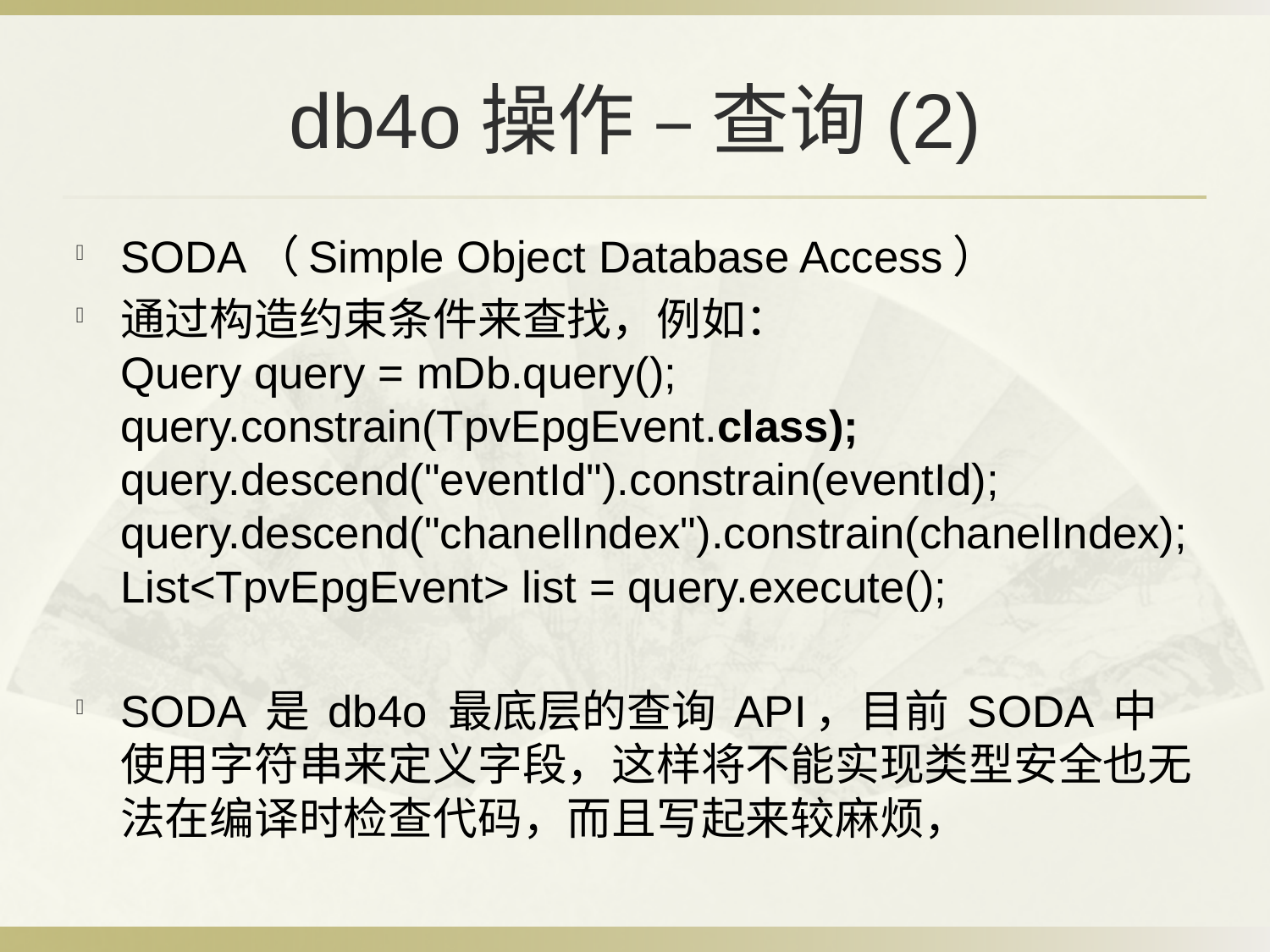

# db4o操作 – 查询(2)
SODA（Simple Object Database Access）
通过构造约束条件来查找，例如：
Query query = mDb.query();
query.constrain(TpvEpgEvent.class);
query.descend("eventId").constrain(eventId);
query.descend("chanelIndex").constrain(chanelIndex);
List<TpvEpgEvent> list = query.execute();

SODA 是 db4o 最底层的查询 API，目前 SODA 中使用字符串来定义字段，这样将不能实现类型安全也无法在编译时检查代码，而且写起来较麻烦，